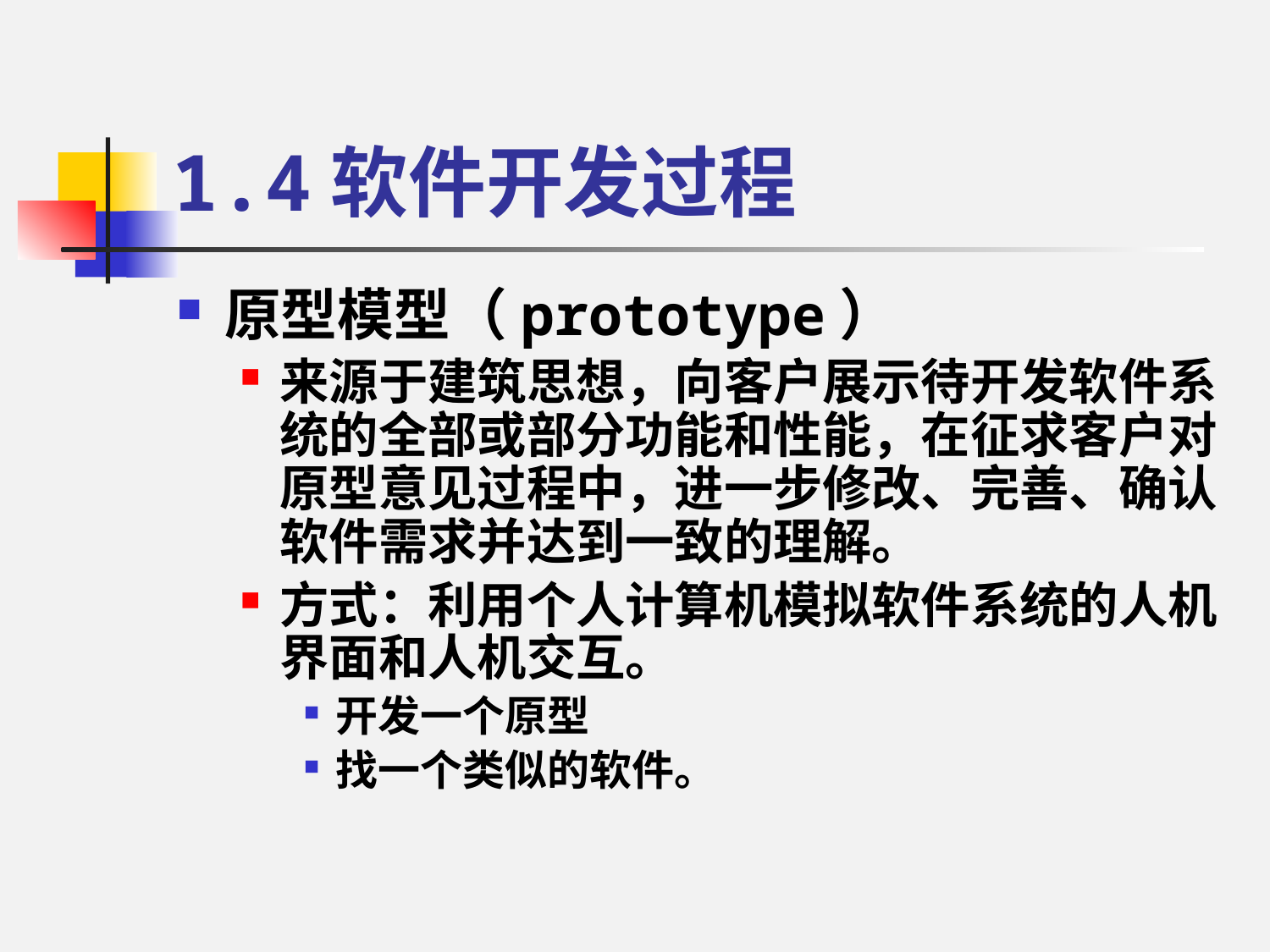

# 1.4软件开发过程
原型模型（prototype）
来源于建筑思想，向客户展示待开发软件系统的全部或部分功能和性能，在征求客户对原型意见过程中，进一步修改、完善、确认软件需求并达到一致的理解。
方式：利用个人计算机模拟软件系统的人机界面和人机交互。
开发一个原型
找一个类似的软件。
26